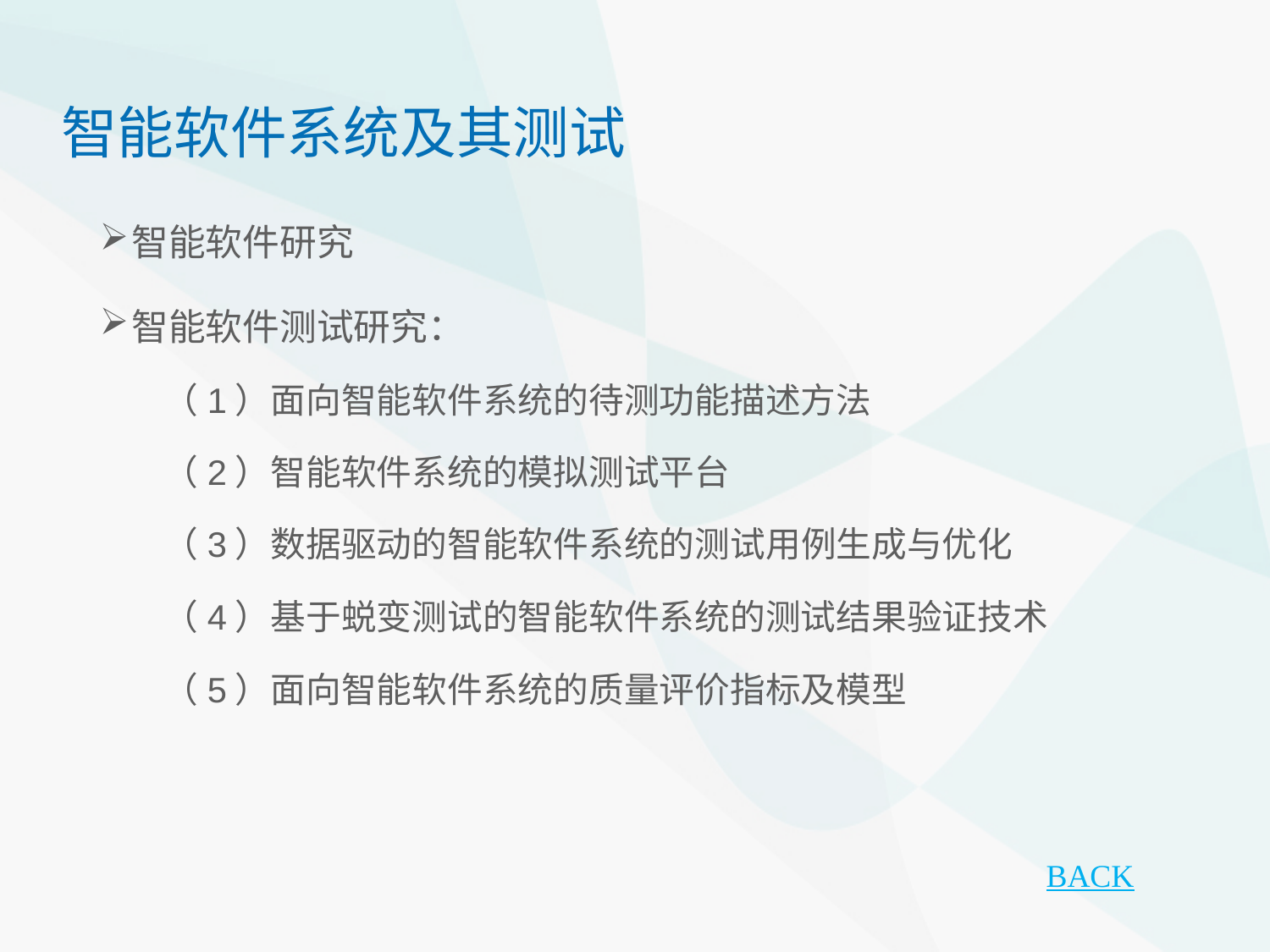

智能软件系统及其测试
智能软件研究
智能软件测试研究：
（1）面向智能软件系统的待测功能描述方法
（2）智能软件系统的模拟测试平台
（3）数据驱动的智能软件系统的测试用例生成与优化
（4）基于蜕变测试的智能软件系统的测试结果验证技术
（5）面向智能软件系统的质量评价指标及模型

BACK